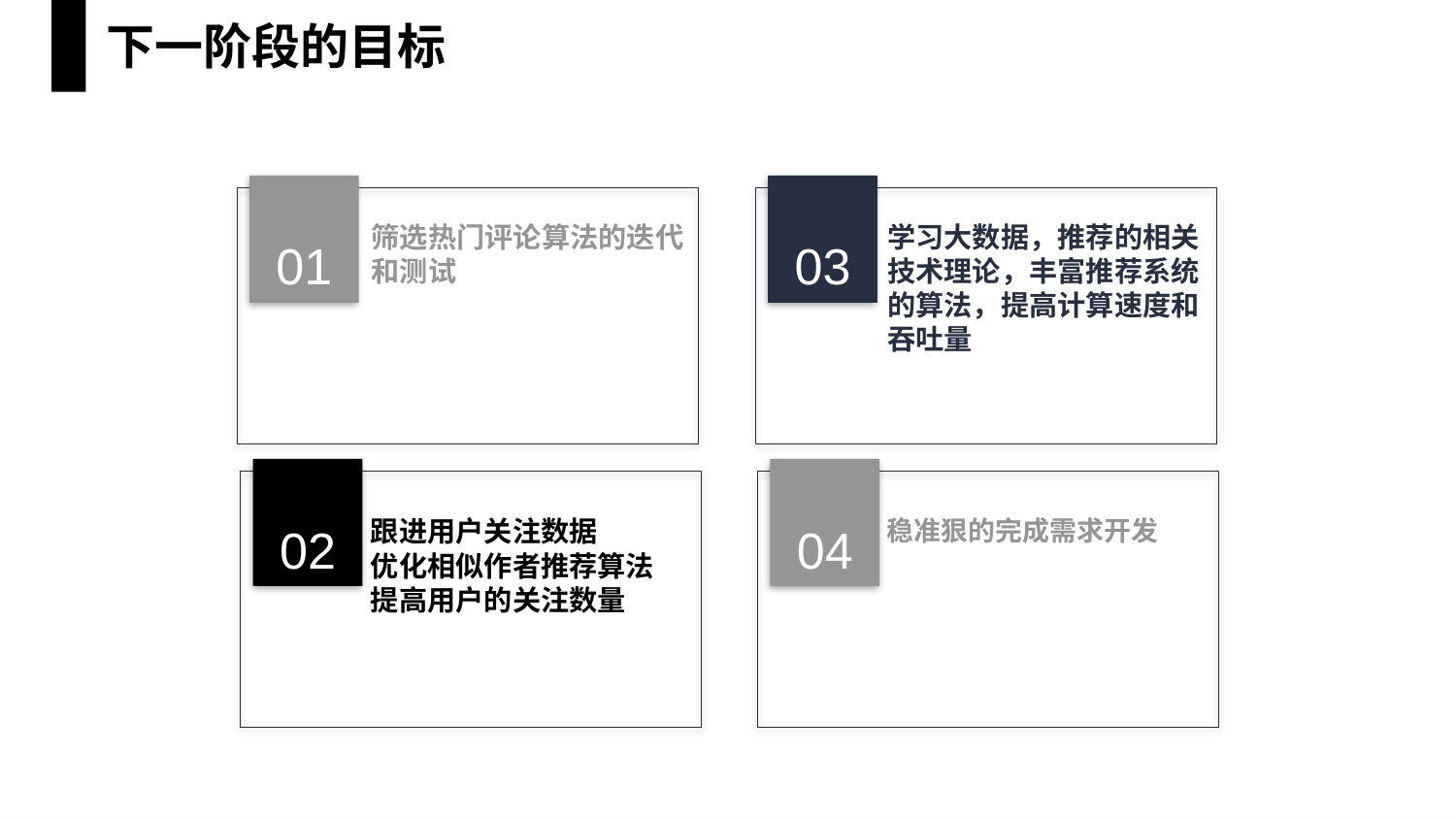

下一阶段的目标
01

筛选热门评论算法的迭代
和测试
03

学习大数据，推荐的相关
技术理论，丰富推荐系统
的算法，提高计算速度和
吞吐量
02

跟进用户关注数据
优化相似作者推荐算法
提高用户的关注数量
04

稳准狠的完成需求开发